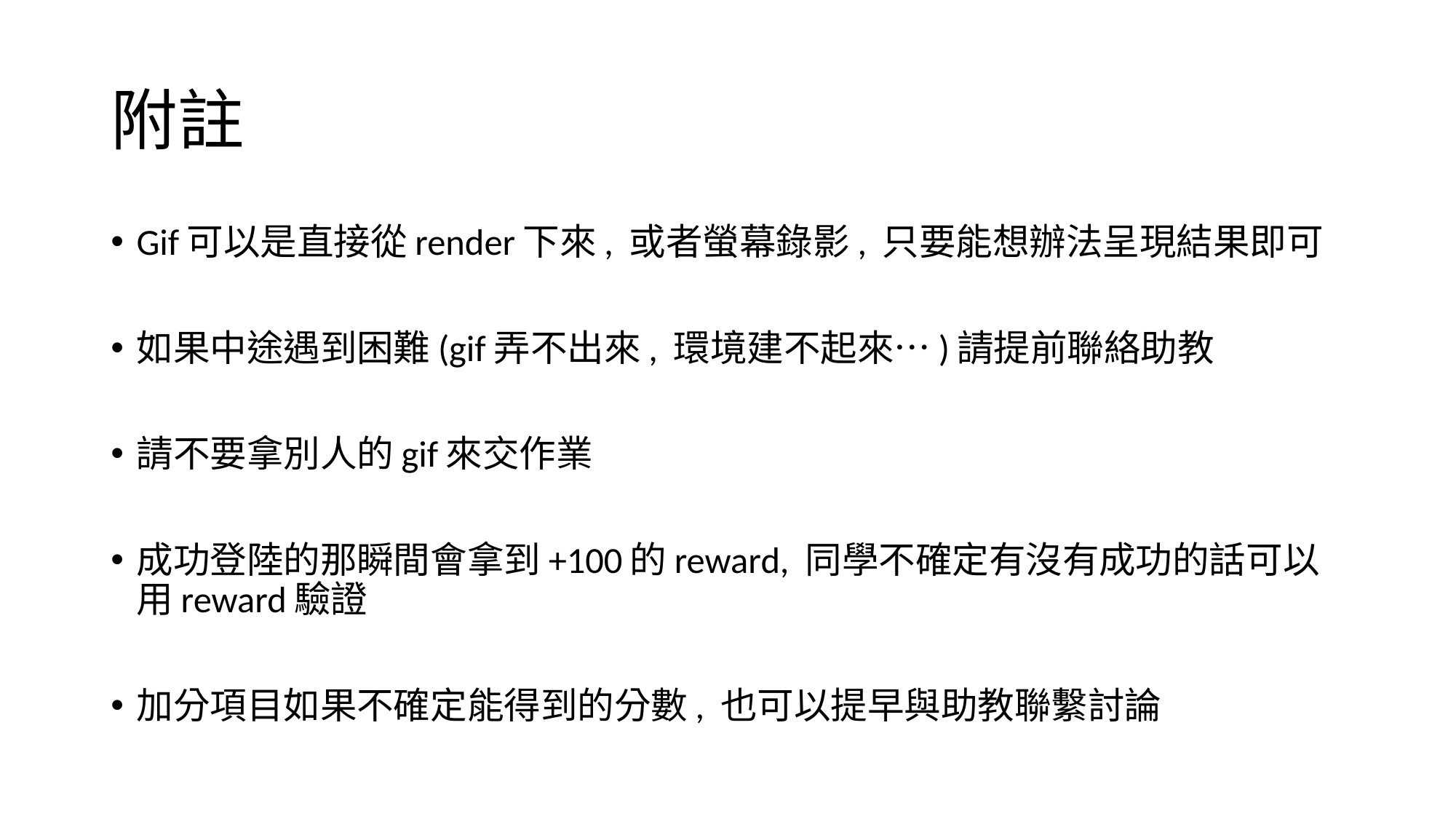

# 附註
Gif可以是直接從render下來, 或者螢幕錄影, 只要能想辦法呈現結果即可

如果中途遇到困難(gif弄不出來, 環境建不起來…)請提前聯絡助教

請不要拿別人的gif來交作業

成功登陸的那瞬間會拿到+100的reward, 同學不確定有沒有成功的話可以用reward驗證

加分項目如果不確定能得到的分數, 也可以提早與助教聯繫討論